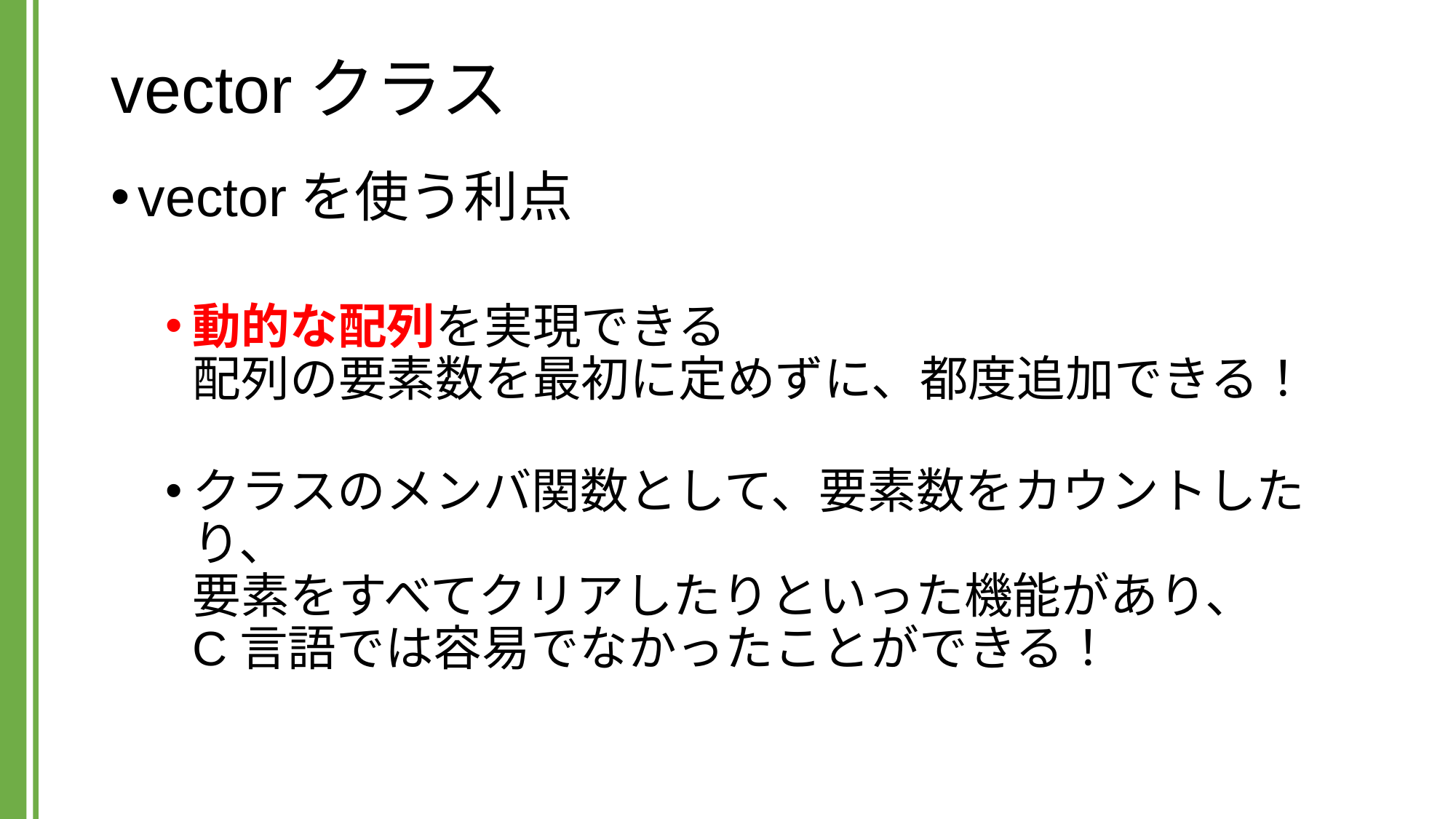

# vectorクラス
vectorを使う利点
動的な配列を実現できる
配列の要素数を最初に定めずに、都度追加できる！
クラスのメンバ関数として、要素数をカウントしたり、
要素をすべてクリアしたりといった機能があり、
C言語では容易でなかったことができる！